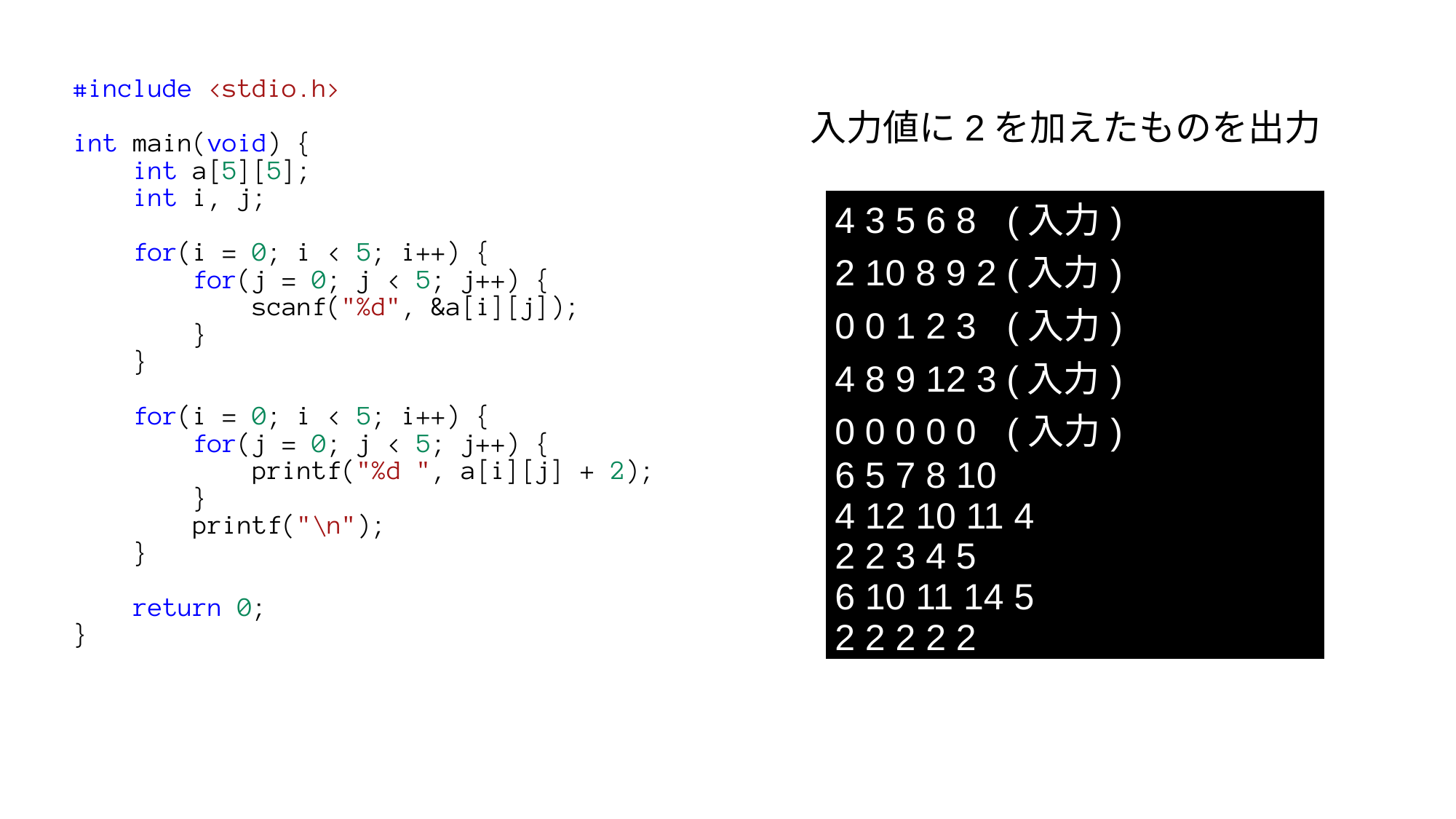

| #include <stdio.h>   int main(void) { int a[5][5]; int i, j; for(i = 0; i < 5; i++) { for(j = 0; j < 5; j++) { scanf("%d", &a[i][j]); } }   for(i = 0; i < 5; i++) { for(j = 0; j < 5; j++) { printf("%d ", a[i][j] + 2); } printf("\n"); }   return 0; } |
| --- |
入力値に2を加えたものを出力
| 4 3 5 6 8 (入力) 2 10 8 9 2 (入力) 0 0 1 2 3 (入力) 4 8 9 12 3 (入力) 0 0 0 0 0 (入力) 6 5 7 8 10 4 12 10 11 4 2 2 3 4 5 6 10 11 14 5 2 2 2 2 2 |
| --- |